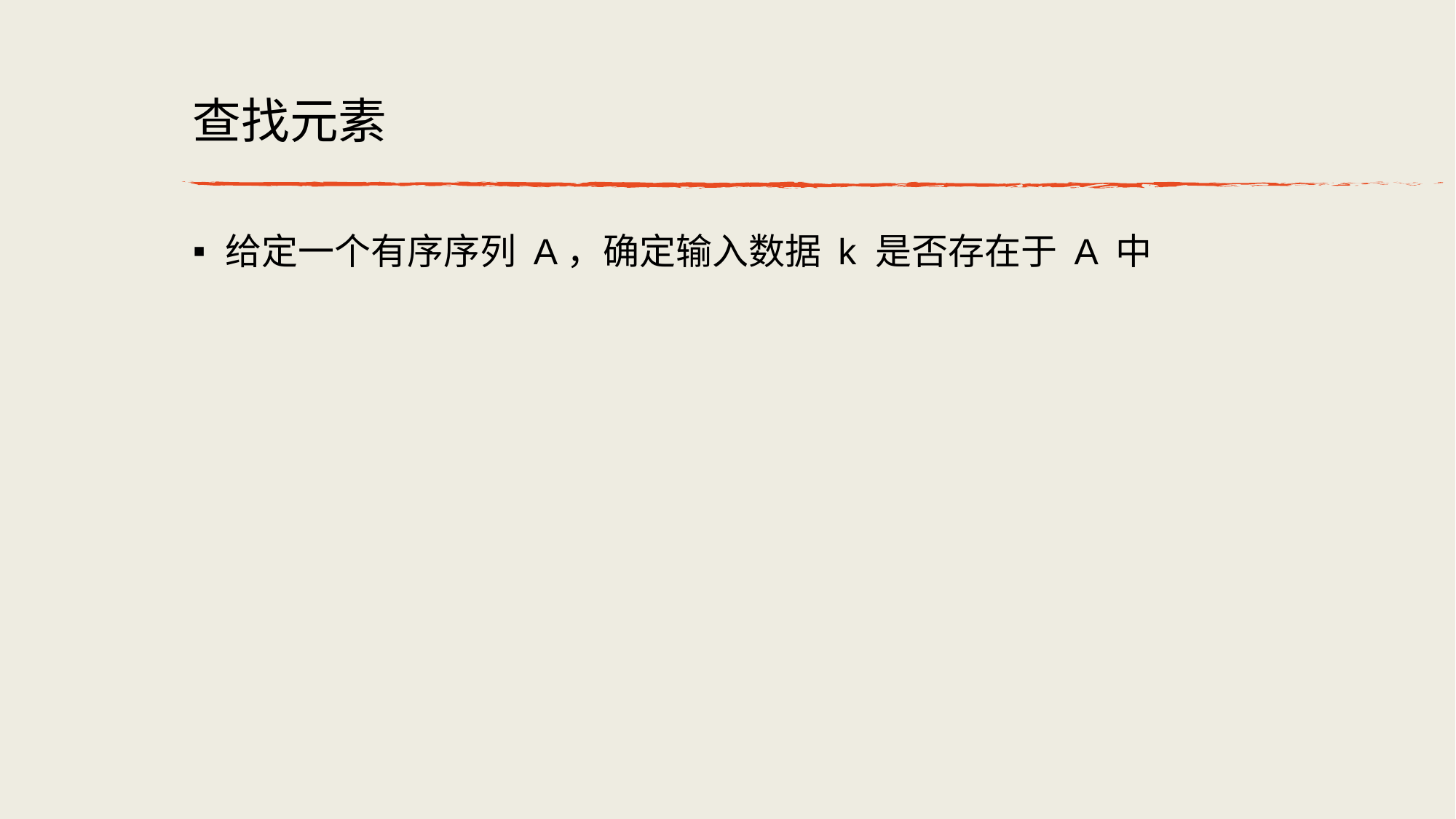

# 查找元素
给定一个有序序列 A，确定输入数据 k 是否存在于 A 中